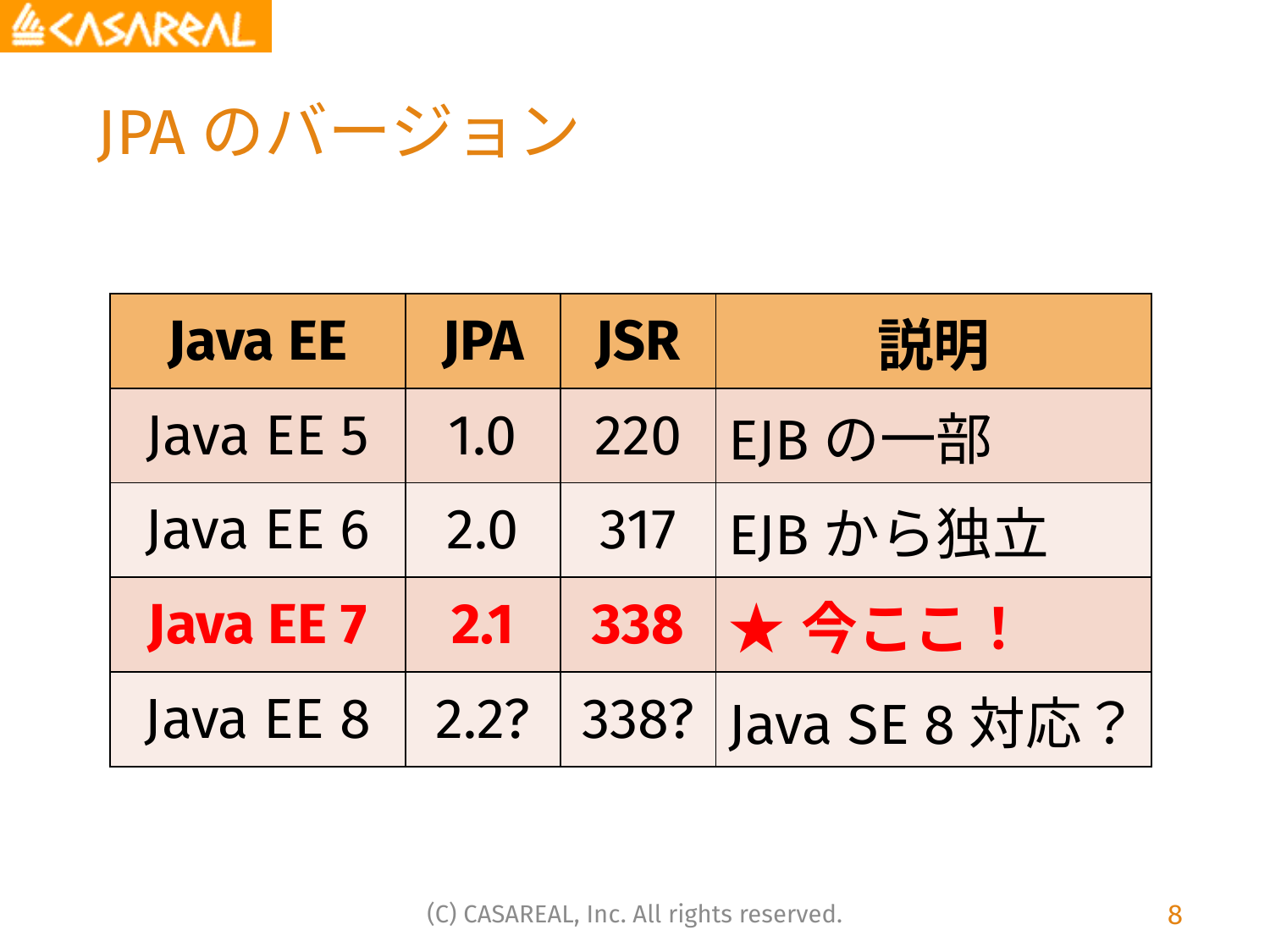

# JPAのバージョン
| Java EE | JPA | JSR | 説明 |
| --- | --- | --- | --- |
| Java EE 5 | 1.0 | 220 | EJBの一部 |
| Java EE 6 | 2.0 | 317 | EJBから独立 |
| Java EE 7 | 2.1 | 338 | ★今ここ！ |
| Java EE 8 | 2.2? | 338? | Java SE 8対応？ |
(C) CASAREAL, Inc. All rights reserved.
8